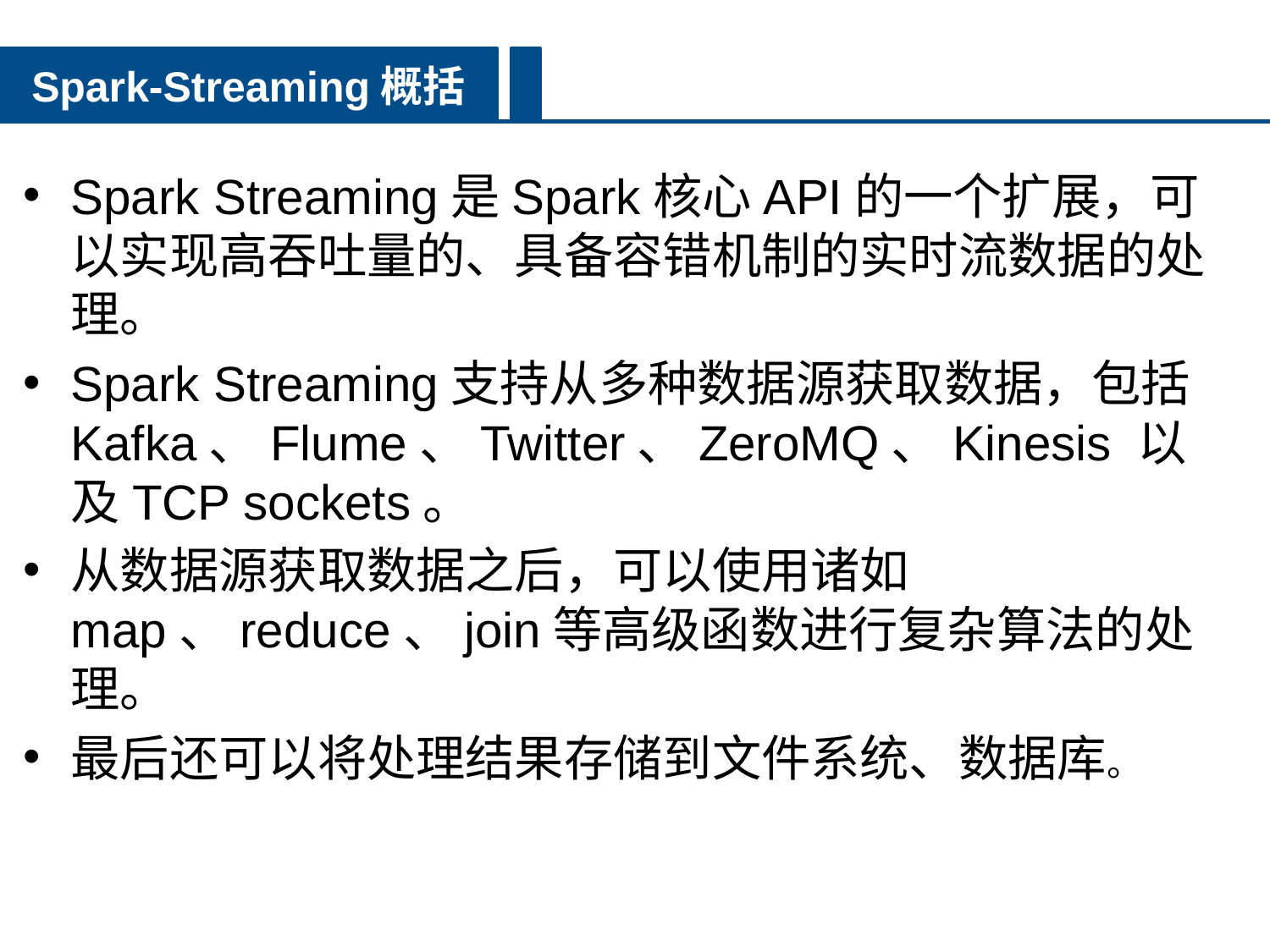

Spark-Streaming概括

Spark Streaming是Spark核心API的一个扩展，可以实现高吞吐量的、具备容错机制的实时流数据的处理。
Spark Streaming支持从多种数据源获取数据，包括Kafka、Flume、Twitter、ZeroMQ、Kinesis 以及TCP sockets。
从数据源获取数据之后，可以使用诸如map、reduce、join等高级函数进行复杂算法的处理。
最后还可以将处理结果存储到文件系统、数据库。